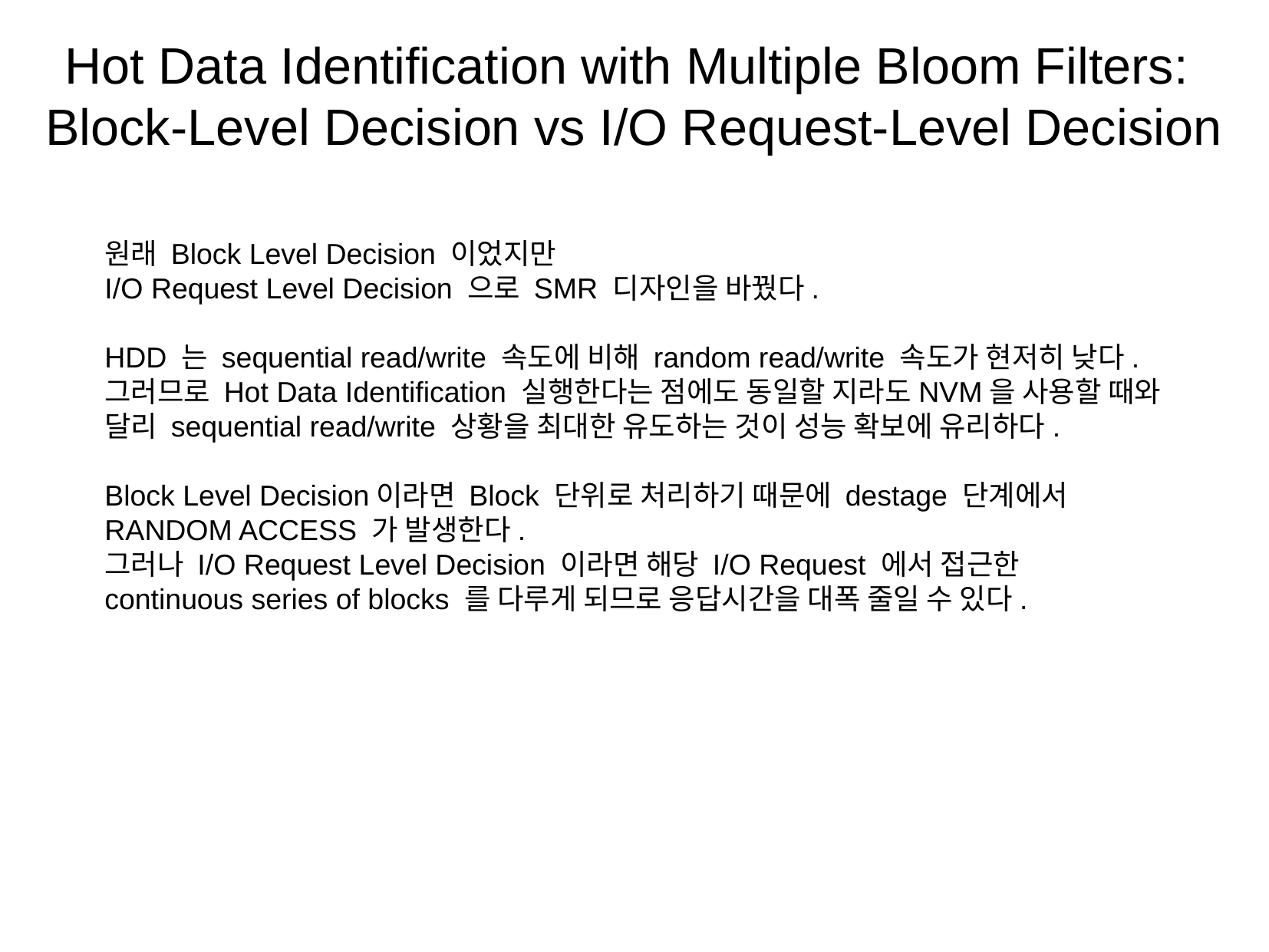

Hot Data Identification with Multiple Bloom Filters:
Block-Level Decision vs I/O Request-Level Decision
원래 Block Level Decision 이었지만
I/O Request Level Decision 으로 SMR 디자인을 바꿨다.

HDD 는 sequential read/write 속도에 비해 random read/write 속도가 현저히 낮다. 그러므로 Hot Data Identification 실행한다는 점에도 동일할 지라도NVM을 사용할 때와 달리 sequential read/write 상황을 최대한 유도하는 것이 성능 확보에 유리하다.

Block Level Decision이라면 Block 단위로 처리하기 때문에 destage 단계에서 RANDOM ACCESS 가 발생한다.
그러나 I/O Request Level Decision 이라면 해당 I/O Request 에서 접근한 continuous series of blocks 를 다루게 되므로 응답시간을 대폭 줄일 수 있다.